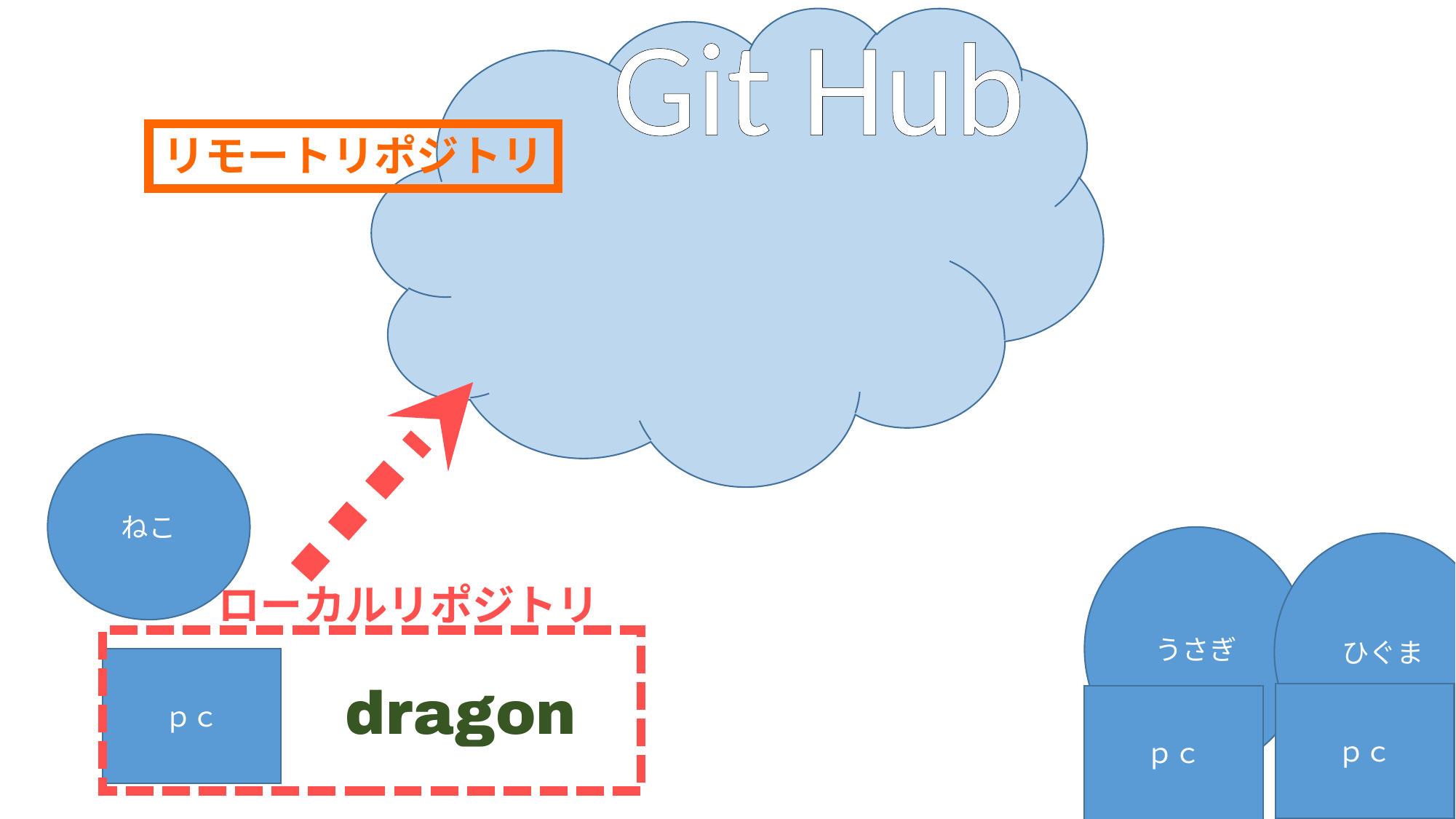

Git Hub

リモートリポジトリ

ねこ
うさぎ
ひぐま
ローカルリポジトリ

ｐｃ
dragon
ｐｃ
ｐｃ